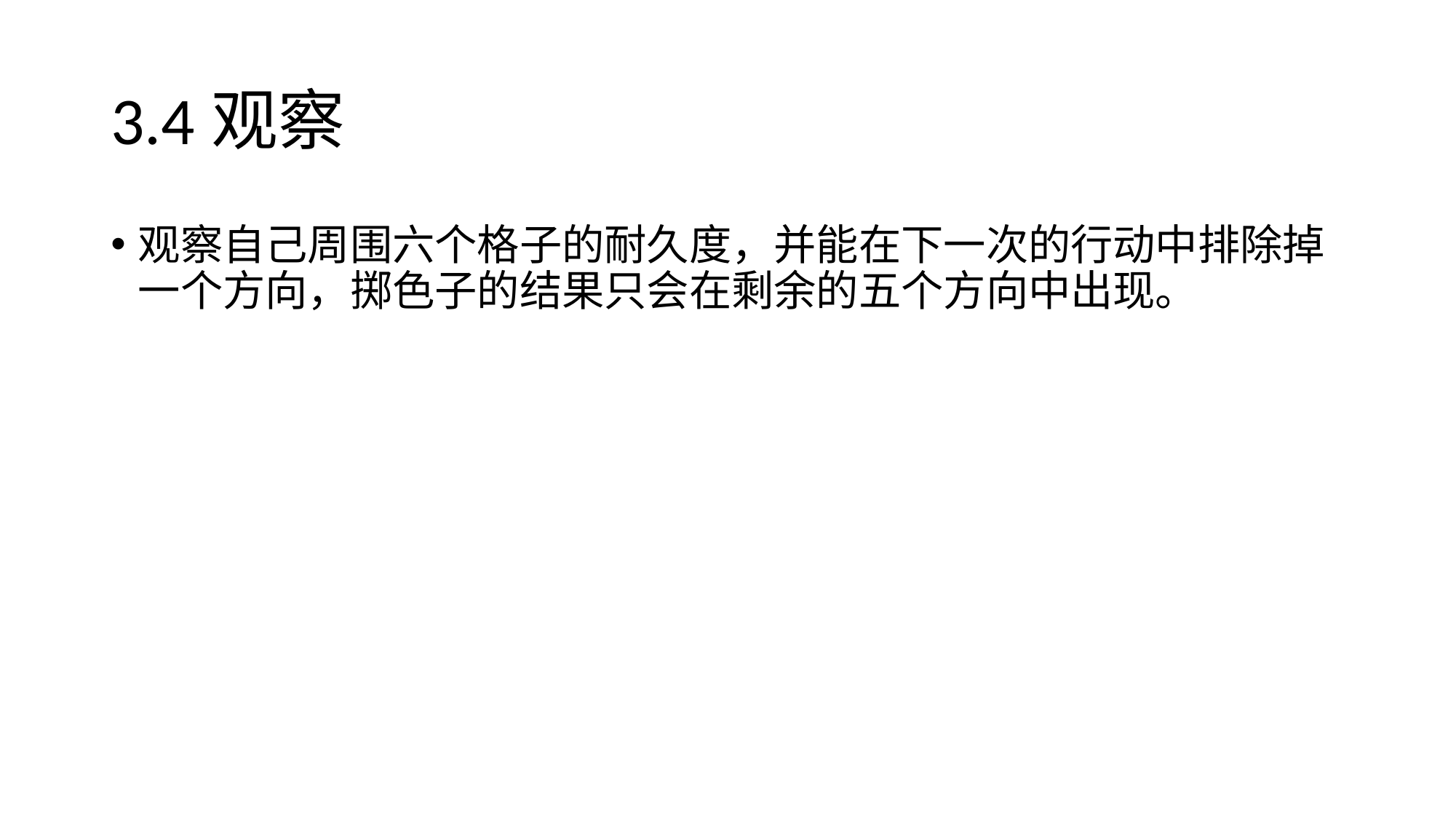

# 3.4观察
观察自己周围六个格子的耐久度，并能在下一次的行动中排除掉一个方向，掷色子的结果只会在剩余的五个方向中出现。